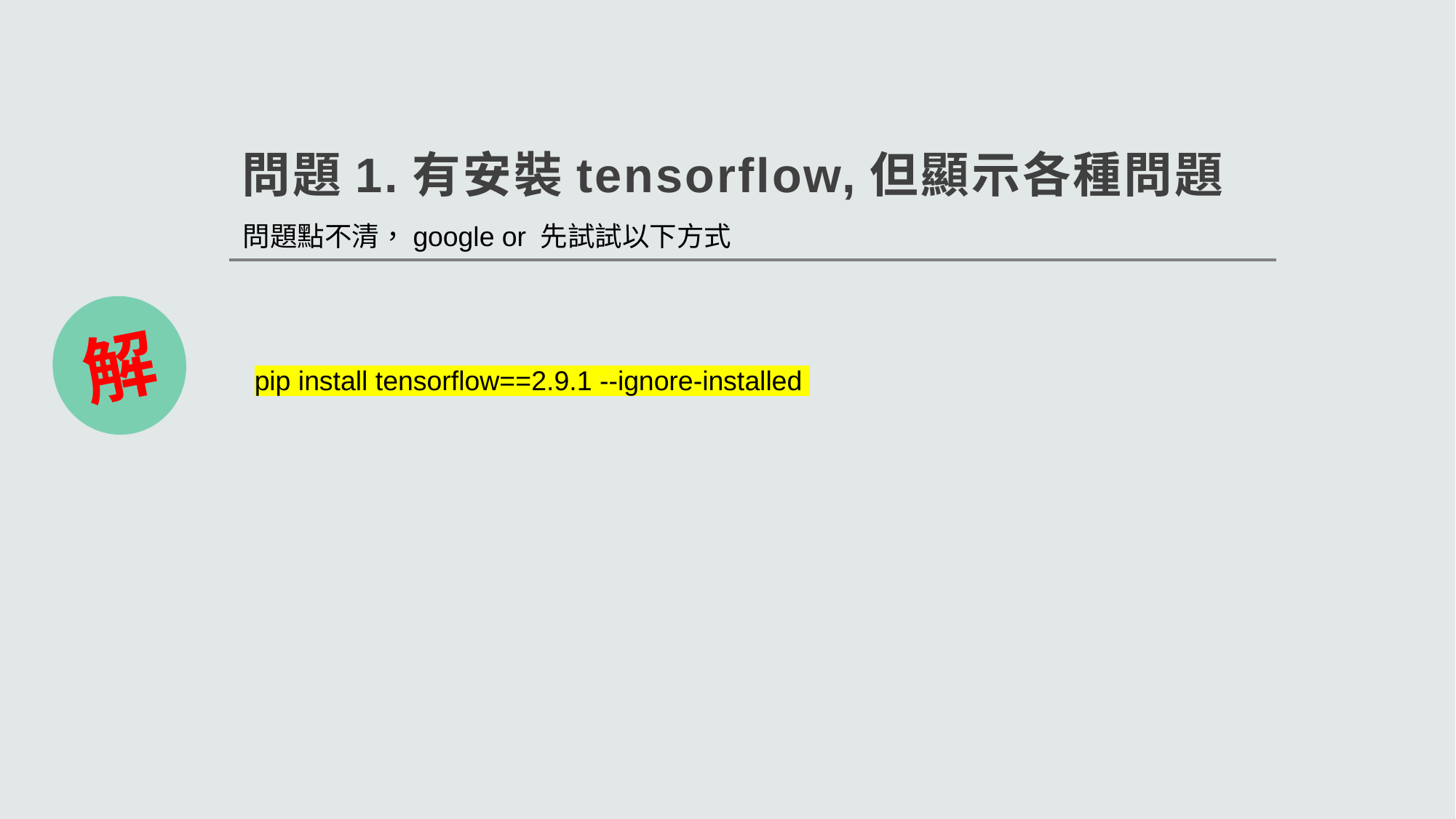

# 問題1.有安裝tensorflow,但顯示各種問題
問題點不清，google or 先試試以下方式
解
pip install tensorflow==2.9.1 --ignore-installed